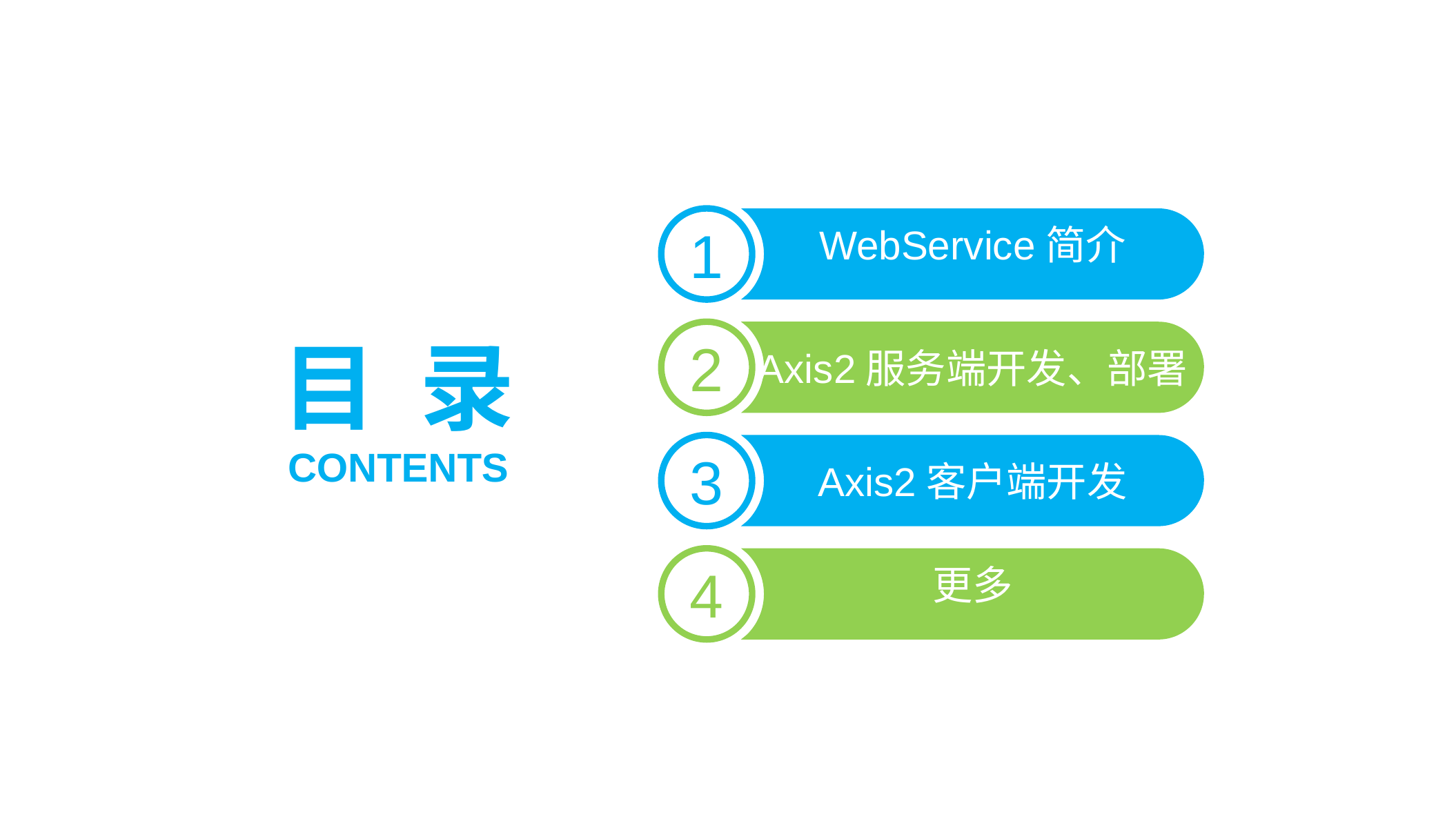

1
WebService简介

2
Axis2服务端开发、部署
目  录
3
Axis2客户端开发
CONTENTS
4
更多